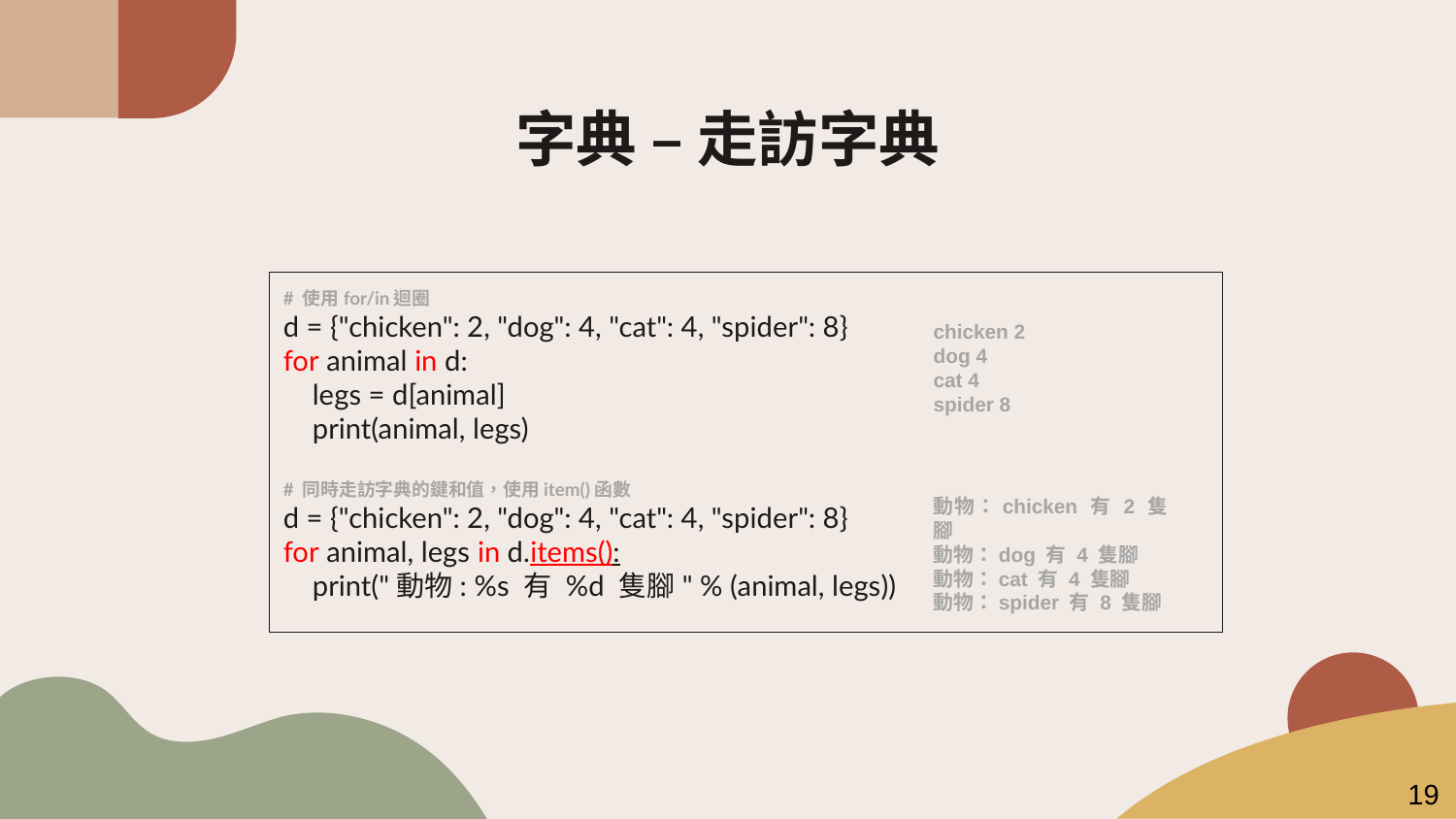

# 字典 – 走訪字典
# 使用for/in迴圈
d = {"chicken": 2, "dog": 4, "cat": 4, "spider": 8}
for animal in d:
    legs = d[animal]
    print(animal, legs)

# 同時走訪字典的鍵和值，使用item()函數
d = {"chicken": 2, "dog": 4, "cat": 4, "spider": 8}
for animal, legs in d.items():
    print("動物: %s 有 %d 隻腳" % (animal, legs))
chicken 2
dog 4
cat 4
spider 8
動物：chicken 有 2 隻腳
動物：dog 有 4 隻腳
動物：cat 有 4 隻腳
動物：spider 有 8 隻腳
19